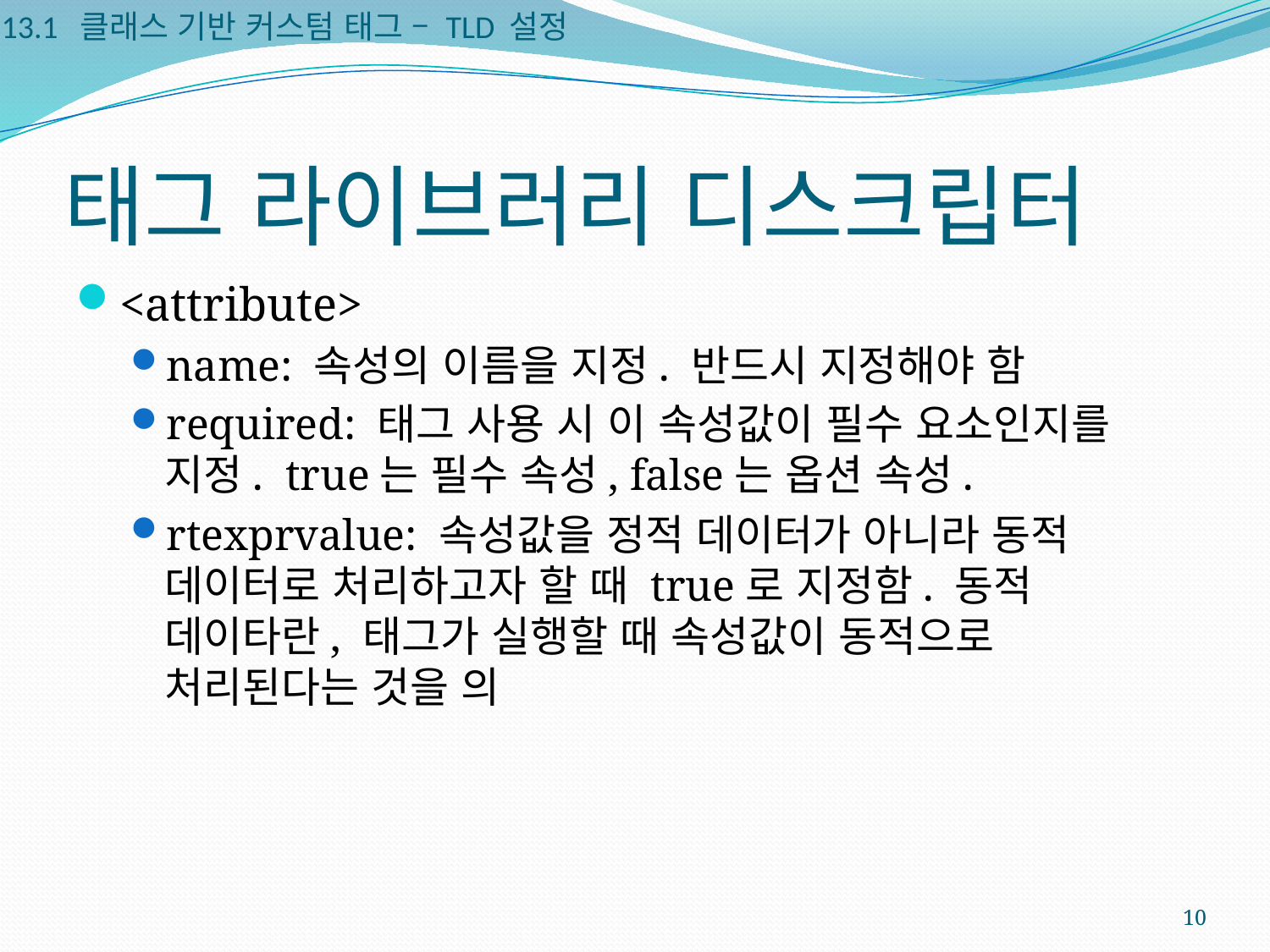

13.1  클래스 기반 커스텀 태그 – TLD 설정
# 태그 라이브러리 디스크립터
<attribute>
name: 속성의 이름을 지정. 반드시 지정해야 함
required: 태그 사용 시 이 속성값이 필수 요소인지를 지정.  true는 필수 속성, false는 옵션 속성.
rtexprvalue: 속성값을 정적 데이터가 아니라 동적 데이터로 처리하고자 할 때 true로 지정함. 동적 데이타란, 태그가 실행할 때 속성값이 동적으로 처리된다는 것을 의

10